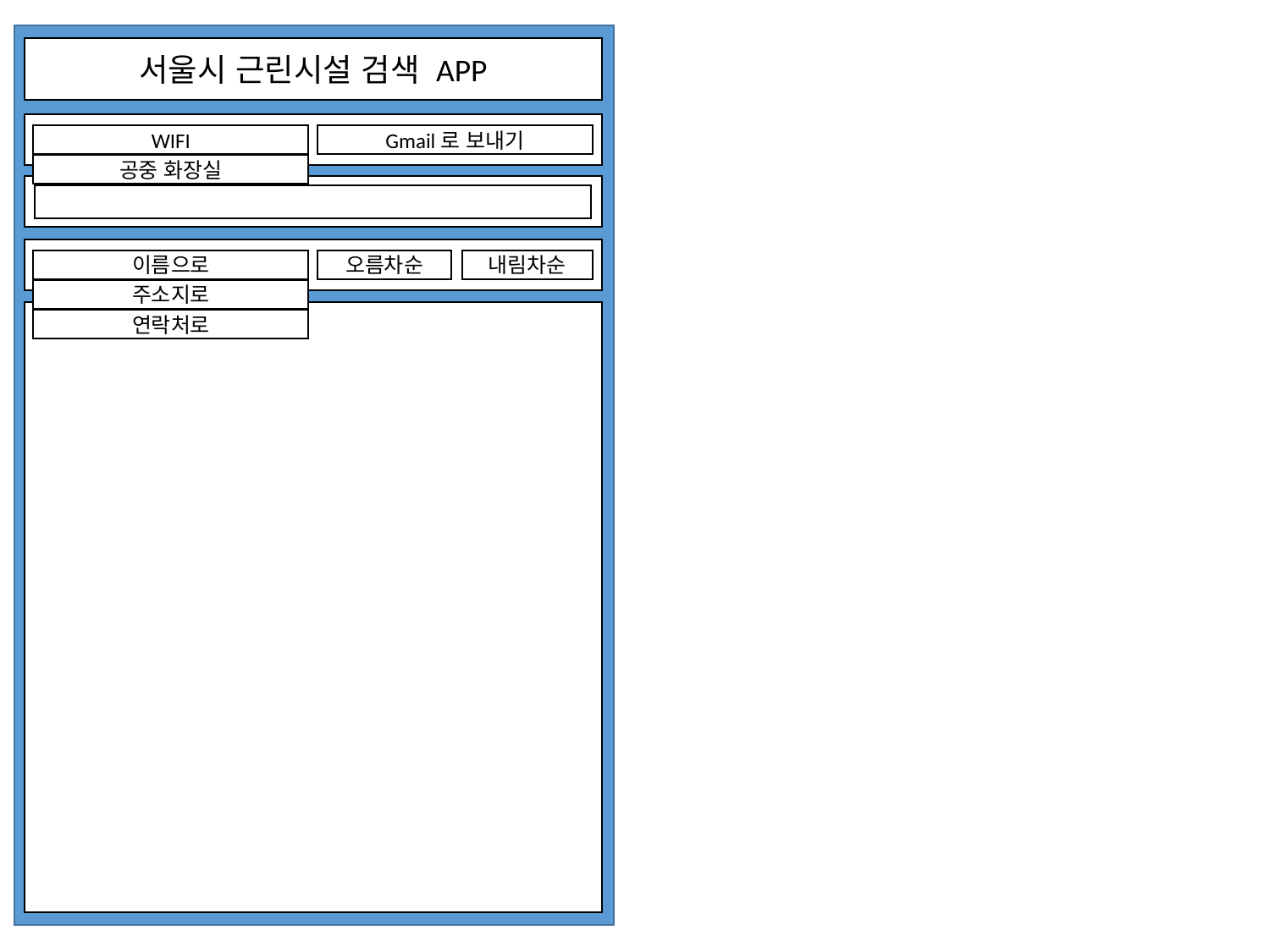

서울시 근린시설 검색 APP

WIFI
Gmail로 보내기
공중 화장실

이름으로
오름차순
내림차순
주소지로

연락처로